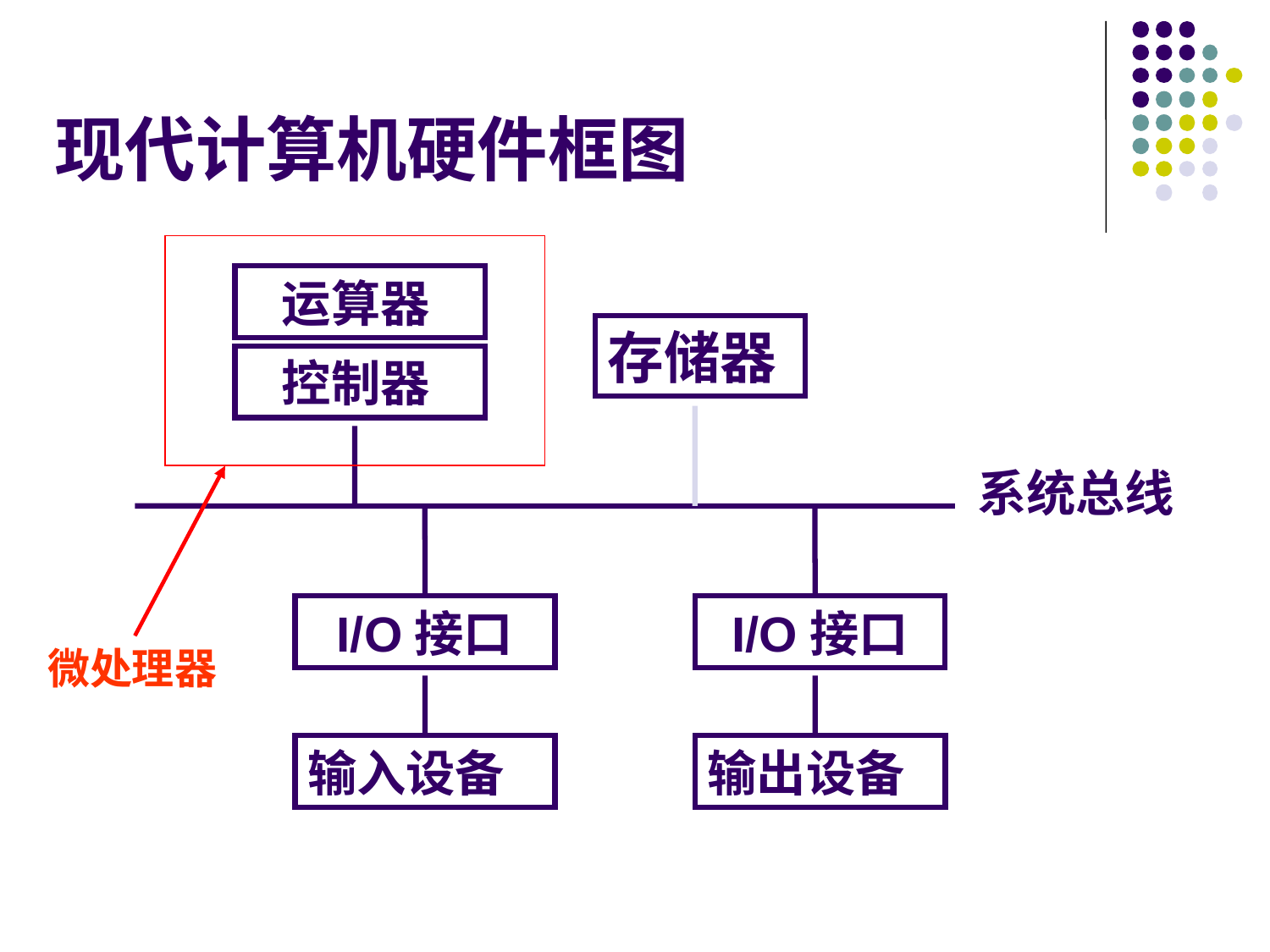

# 现代计算机硬件框图

微处理器
  运算器
存储器
  控制器

系统总线

I/O接口
I/O接口

输入设备
输出设备